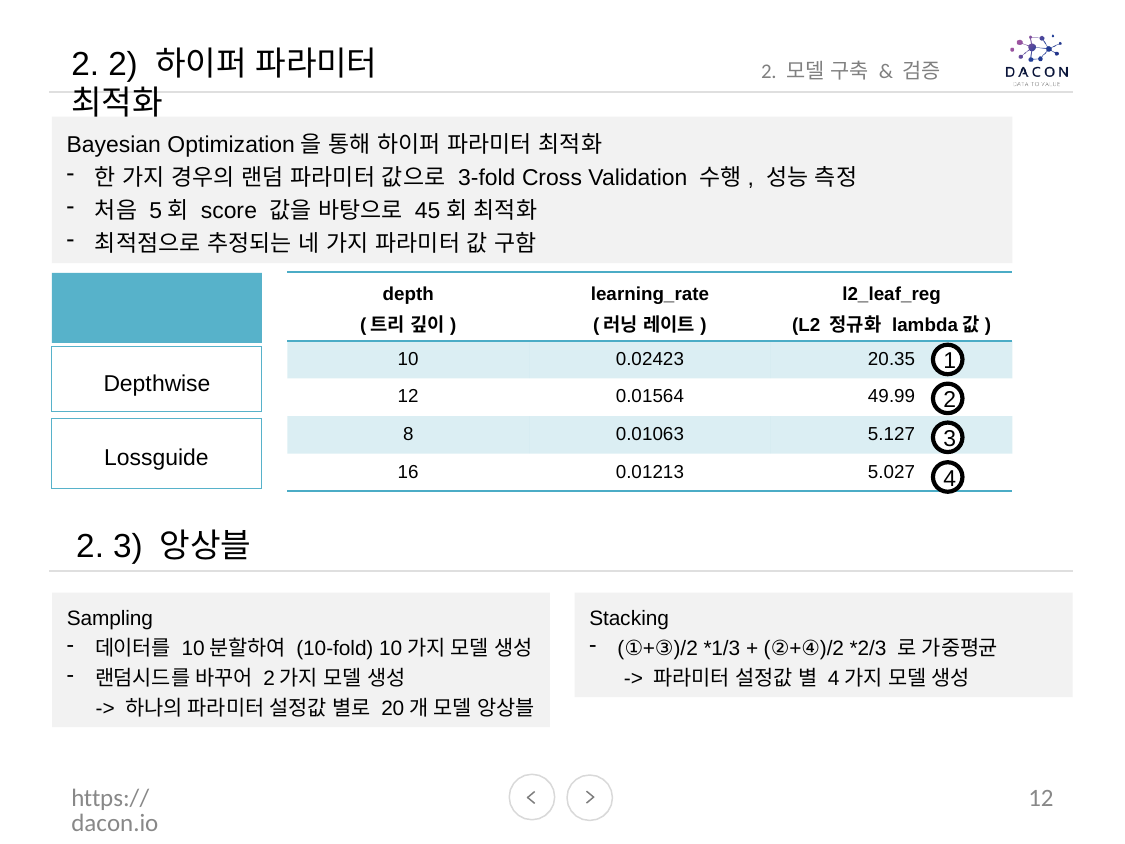

2. 2) 하이퍼 파라미터 최적화
2. 모델 구축 & 검증
Bayesian Optimization을 통해 하이퍼 파라미터 최적화
한 가지 경우의 랜덤 파라미터 값으로 3-fold Cross Validation 수행, 성능 측정
처음 5회 score 값을 바탕으로 45회 최적화
최적점으로 추정되는 네 가지 파라미터 값 구함
| depth (트리 깊이) | learning\_rate (러닝 레이트) | l2\_leaf\_reg (L2 정규화 lambda값) |
| --- | --- | --- |
| 10 | 0.02423 | 20.35 |
| 12 | 0.01564 | 49.99 |
| 8 | 0.01063 | 5.127 |
| 16 | 0.01213 | 5.027 |
grow_policy
(노드 생성 방식)
1
Depthwise
2
Lossguide
3
4
2. 3) 앙상블

Stacking
(①+③)/2 *1/3 + (②+④)/2 *2/3 로 가중평균
      -> 파라미터 설정값 별 4가지 모델 생성
Sampling
데이터를 10분할하여 (10-fold) 10가지 모델 생성
랜덤시드를 바꾸어 2가지 모델 생성
     -> 하나의 파라미터 설정값 별로 20개 모델 앙상블
https://dacon.io
12